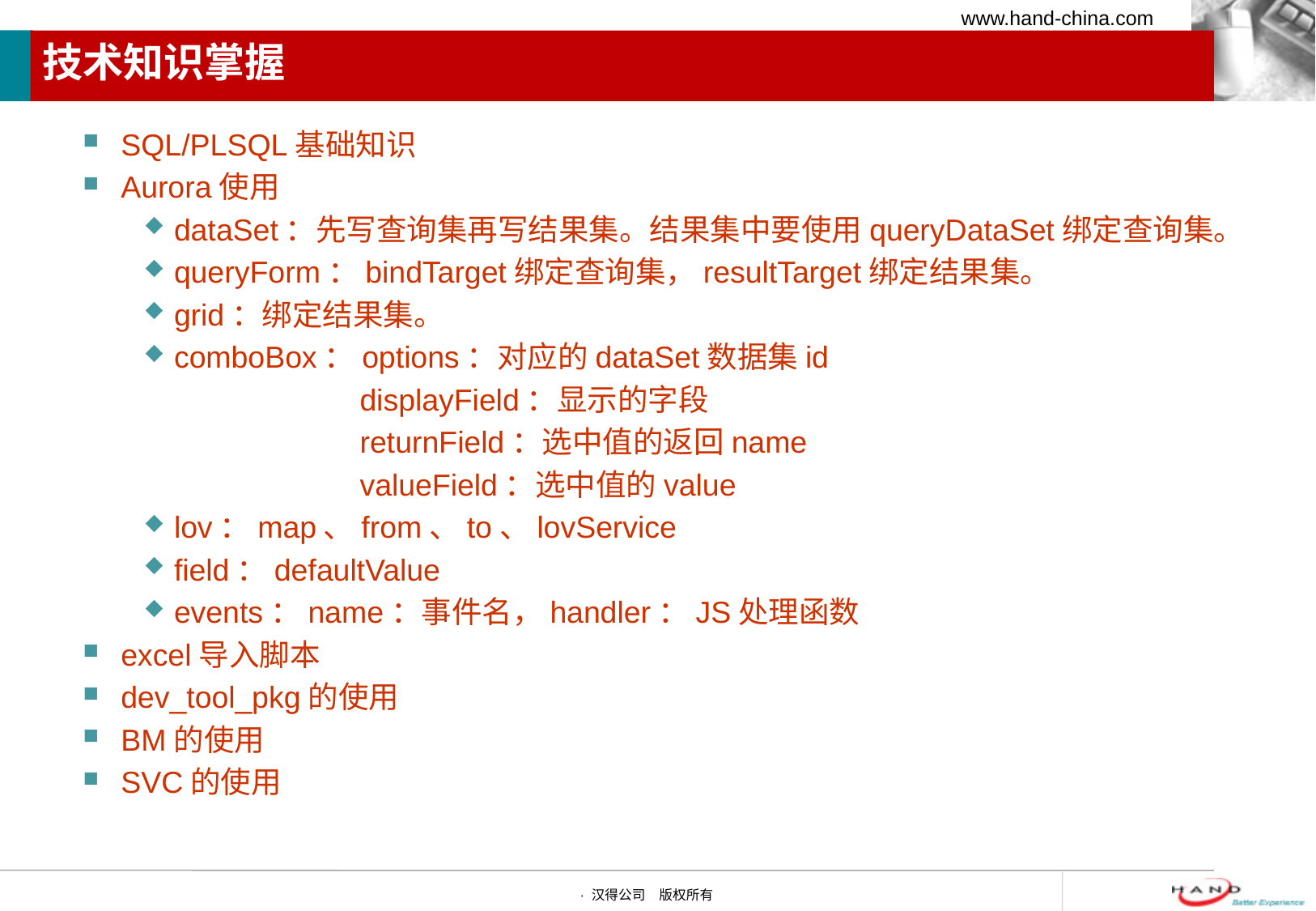

# 技术知识掌握
SQL/PLSQL基础知识
Aurora使用
dataSet：先写查询集再写结果集。结果集中要使用queryDataSet绑定查询集。
queryForm：bindTarget绑定查询集，resultTarget绑定结果集。
grid：绑定结果集。
comboBox：options：对应的dataSet数据集id
    displayField：显示的字段
    returnField：选中值的返回name
    valueField：选中值的value
lov：map、from、to、lovService
field：defaultValue
events：name：事件名，handler：JS处理函数
excel导入脚本
dev_tool_pkg的使用
BM的使用
SVC的使用

19